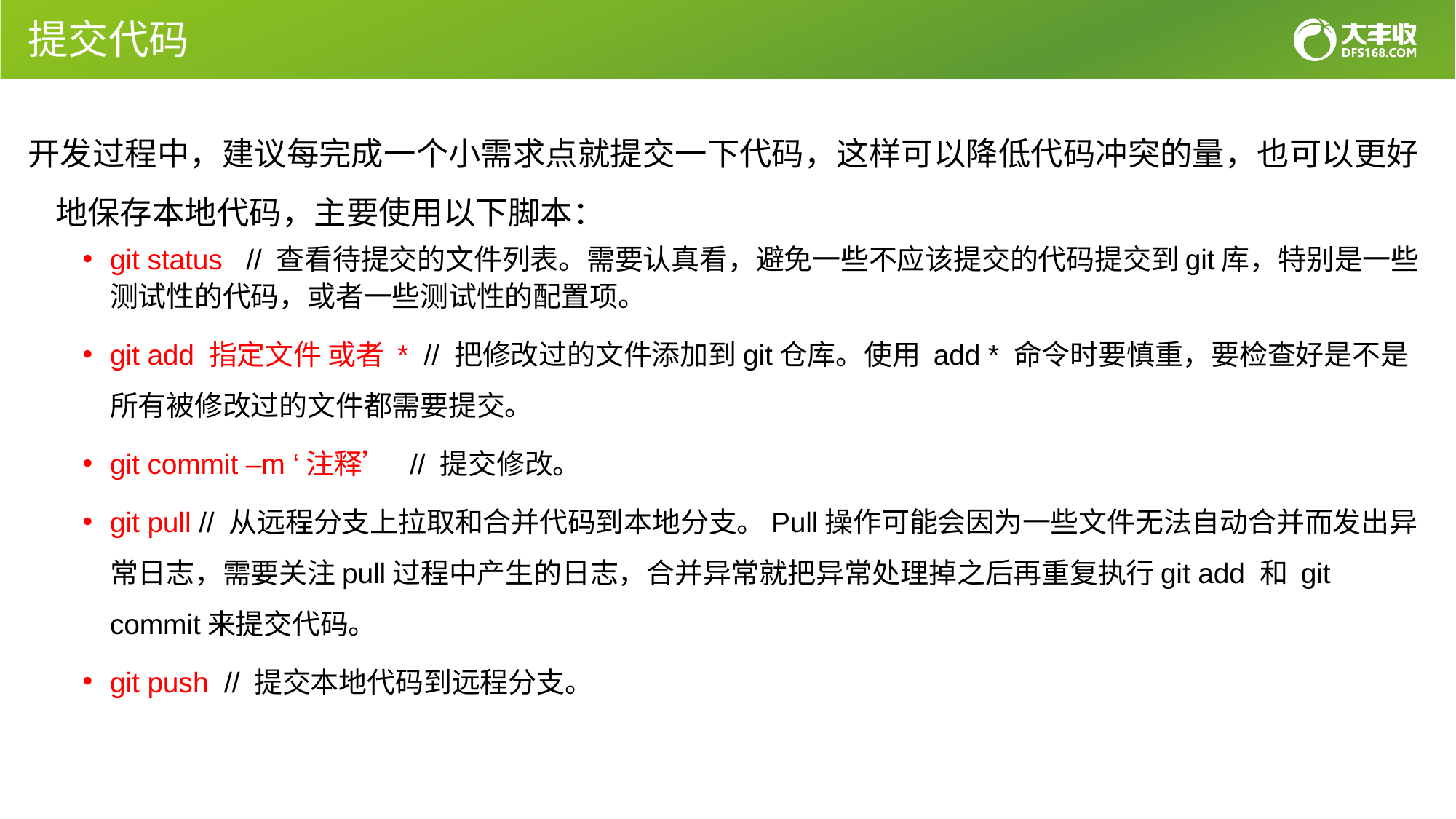

# 提交代码
开发过程中，建议每完成一个小需求点就提交一下代码，这样可以降低代码冲突的量，也可以更好地保存本地代码，主要使用以下脚本：
git status   // 查看待提交的文件列表。需要认真看，避免一些不应该提交的代码提交到git库，特别是一些测试性的代码，或者一些测试性的配置项。
git add 指定文件 或者 *  // 把修改过的文件添加到git仓库。使用 add * 命令时要慎重，要检查好是不是所有被修改过的文件都需要提交。
git commit –m ‘注释’  // 提交修改。
git pull // 从远程分支上拉取和合并代码到本地分支。Pull操作可能会因为一些文件无法自动合并而发出异常日志，需要关注pull过程中产生的日志，合并异常就把异常处理掉之后再重复执行git add 和 git commit来提交代码。
git push  // 提交本地代码到远程分支。